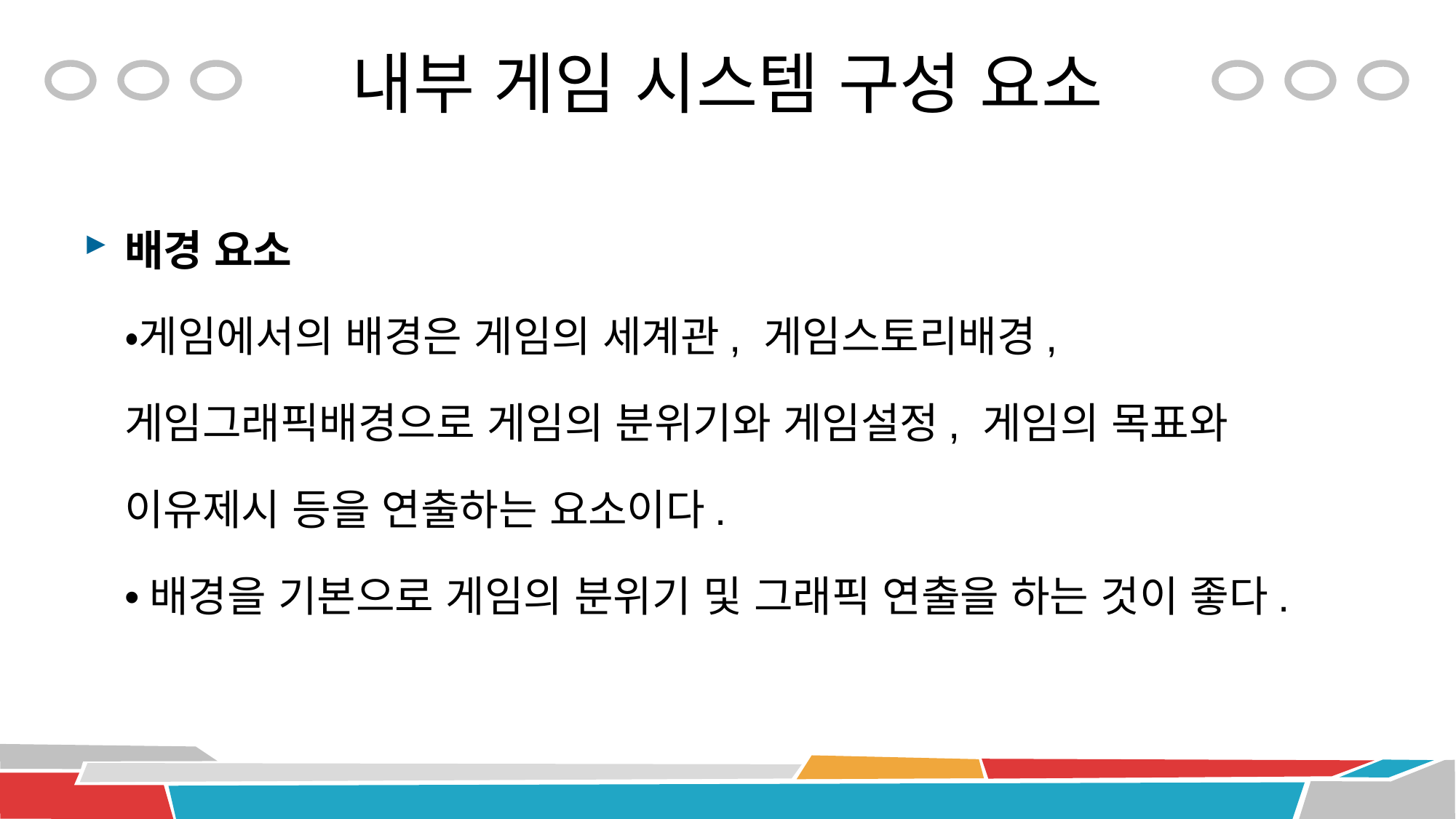

# 내부 게임 시스템 구성 요소
배경 요소
•게임에서의 배경은 게임의 세계관, 게임스토리배경, 게임그래픽배경으로 게임의 분위기와 게임설정, 게임의 목표와 이유제시 등을 연출하는 요소이다.
•배경을 기본으로 게임의 분위기 및 그래픽 연출을 하는 것이 좋다.